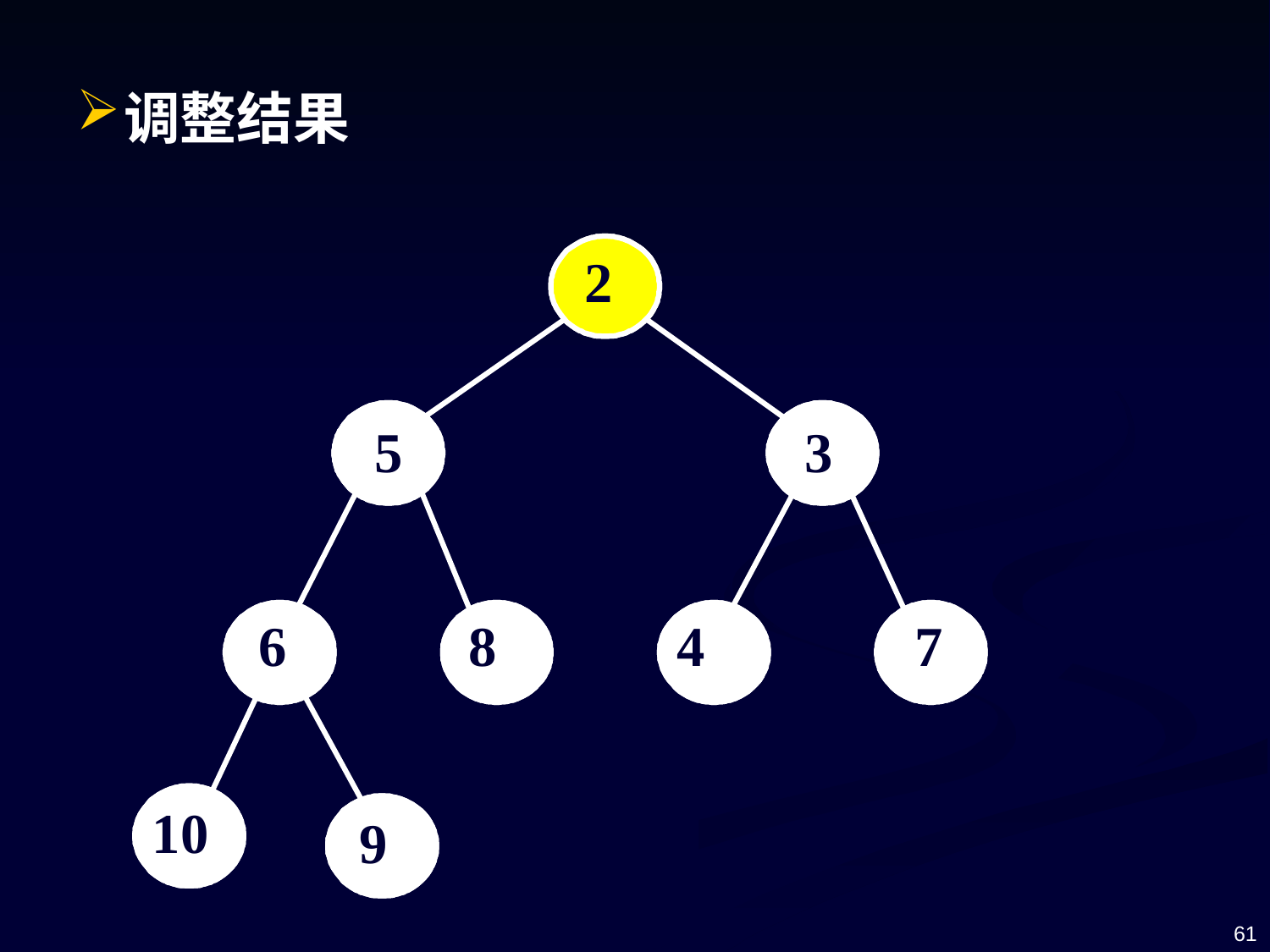

调整结果

2

5
3

6
 8
4
  7

10

 9
61